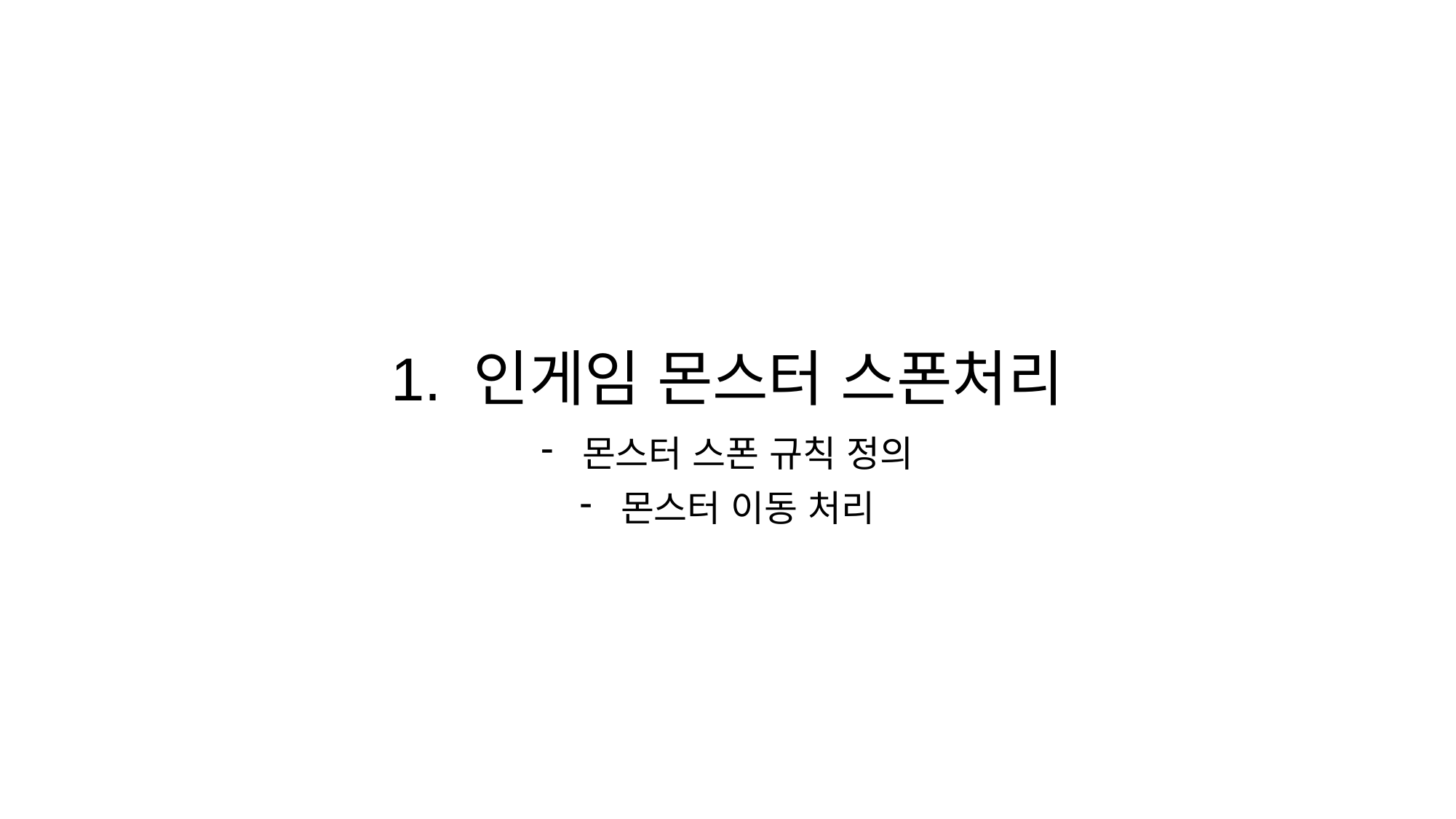

# 1. 인게임 몬스터 스폰처리
몬스터 스폰 규칙 정의
몬스터 이동 처리